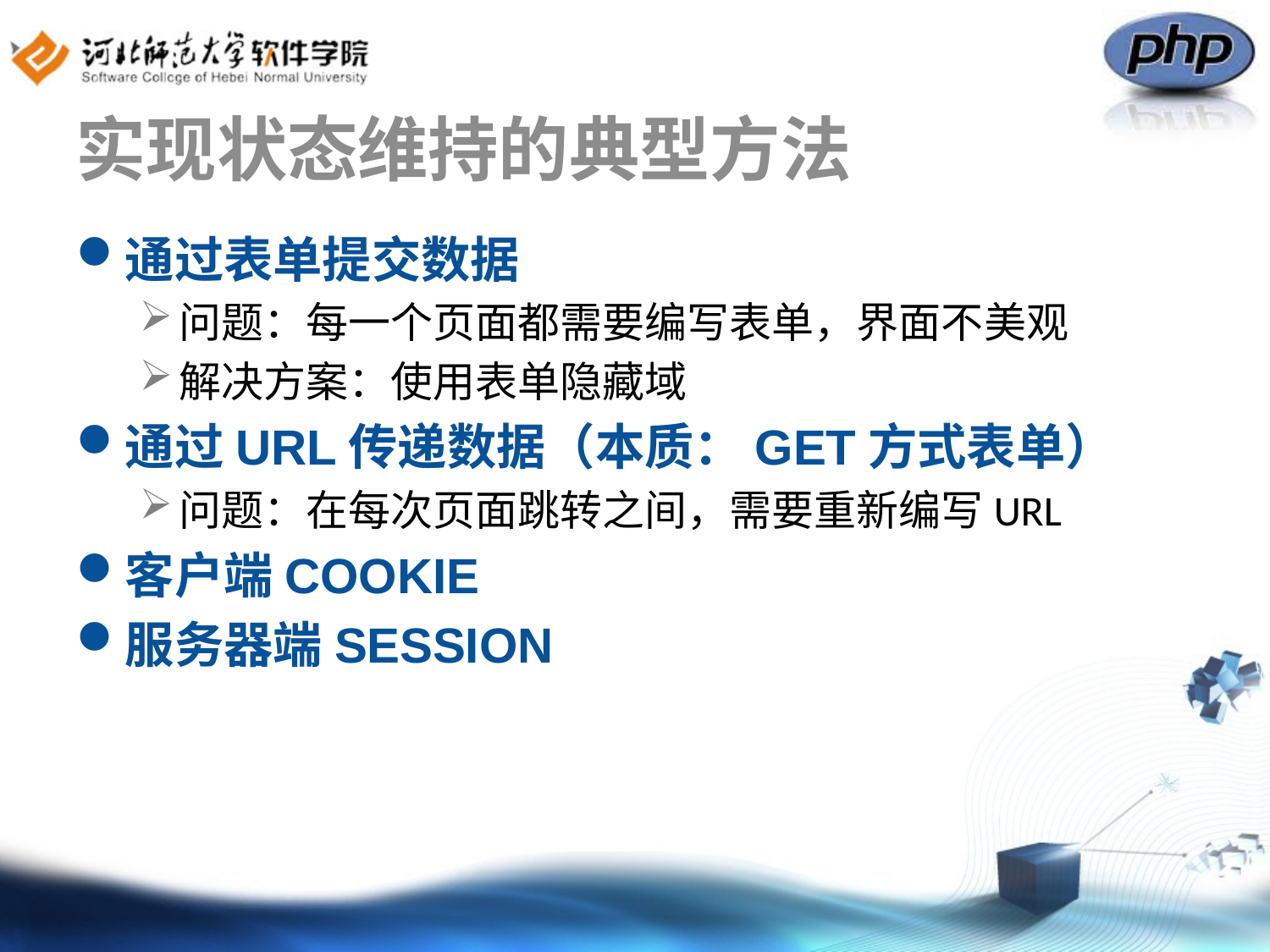

# 实现状态维持的典型方法
通过表单提交数据
问题：每一个页面都需要编写表单，界面不美观
解决方案：使用表单隐藏域
通过URL传递数据（本质：GET方式表单）
问题：在每次页面跳转之间，需要重新编写URL
客户端COOKIE
服务器端SESSION